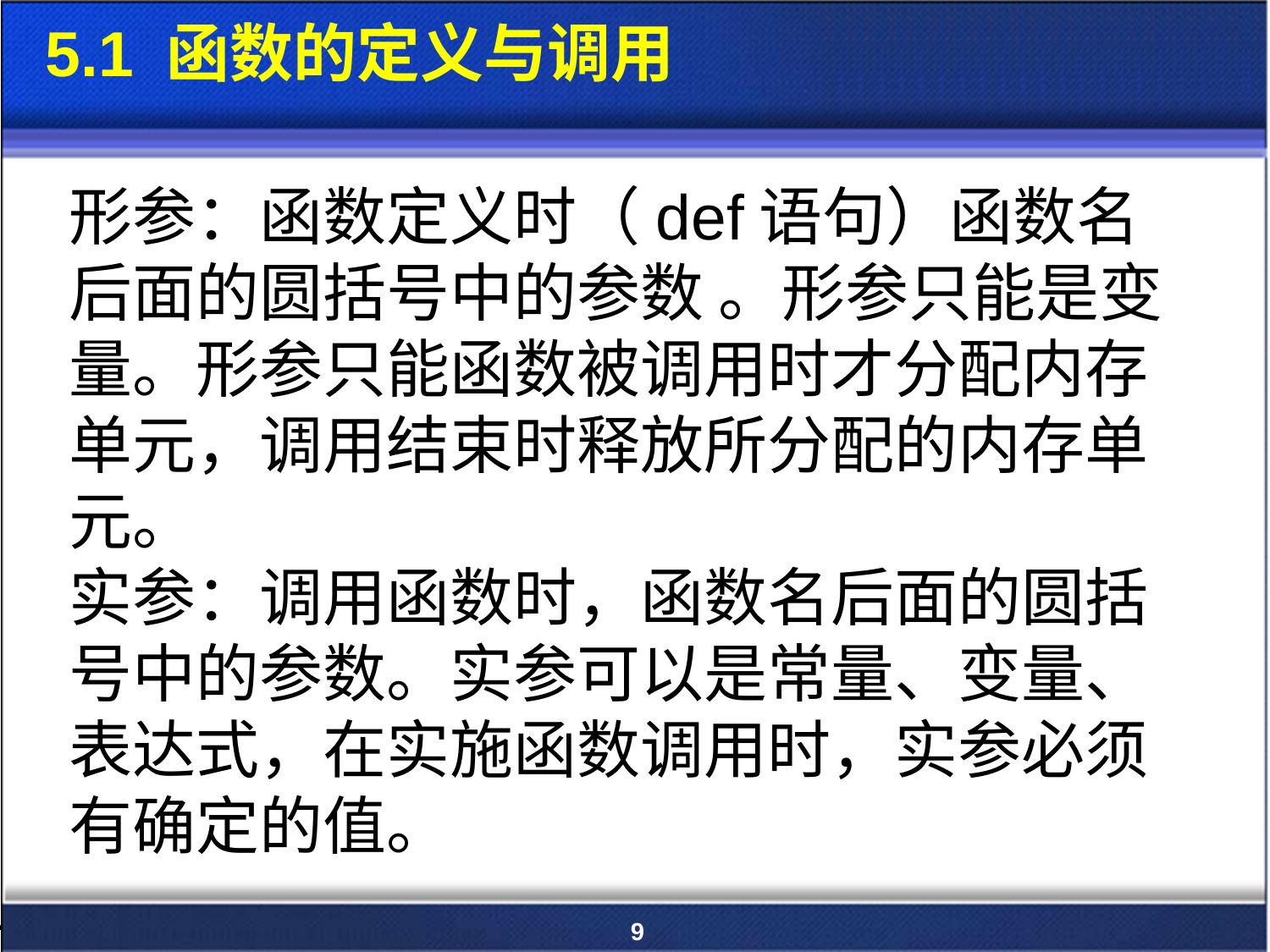

5.1 函数的定义与调用
形参：函数定义时（def语句）函数名后面的圆括号中的参数 。形参只能是变量。形参只能函数被调用时才分配内存单元，调用结束时释放所分配的内存单元。
实参：调用函数时，函数名后面的圆括号中的参数。实参可以是常量、变量、表达式，在实施函数调用时，实参必须有确定的值。
9